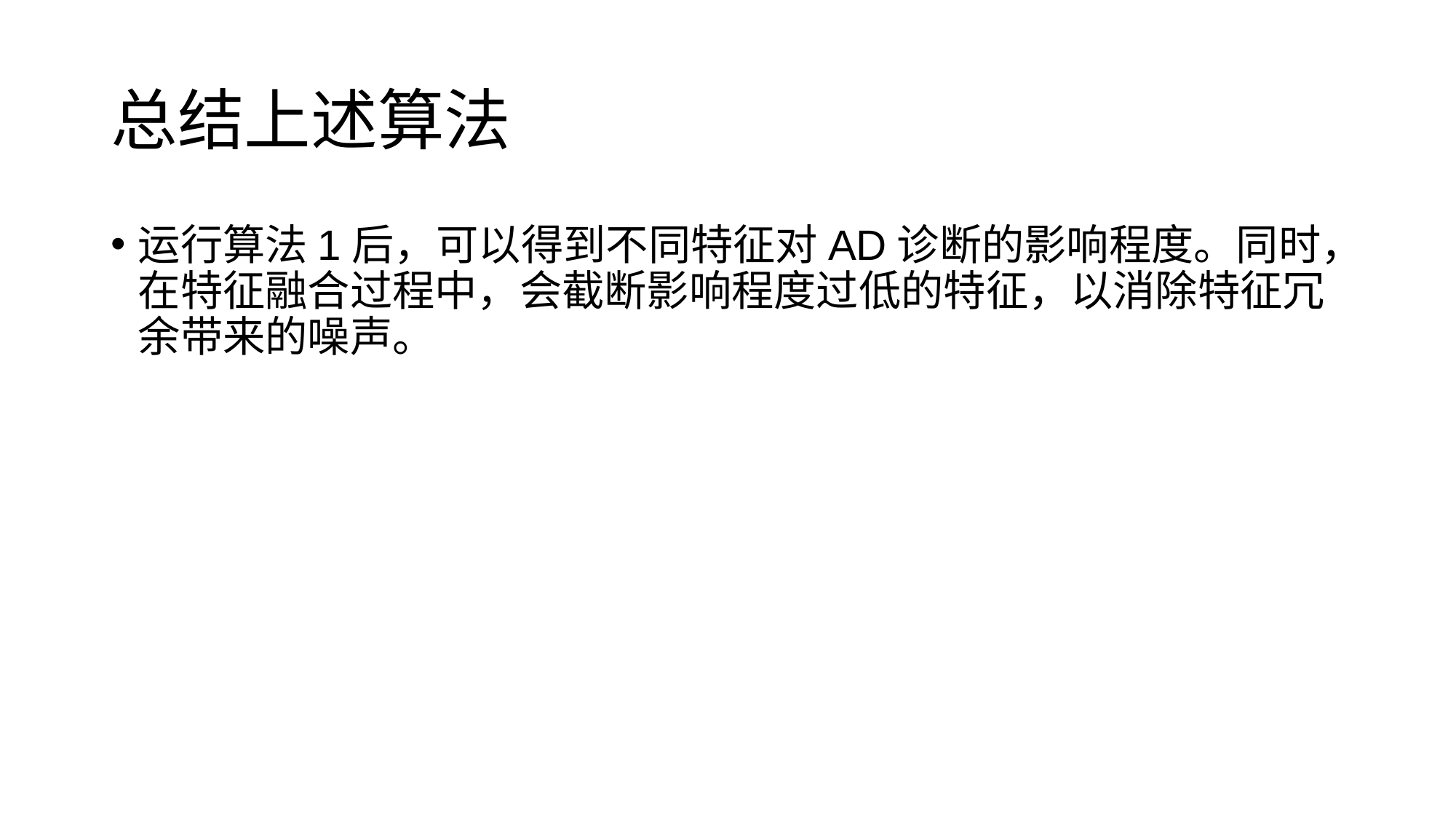

# 总结上述算法
运行算法1后，可以得到不同特征对AD诊断的影响程度。同时，在特征融合过程中，会截断影响程度过低的特征，以消除特征冗余带来的噪声。